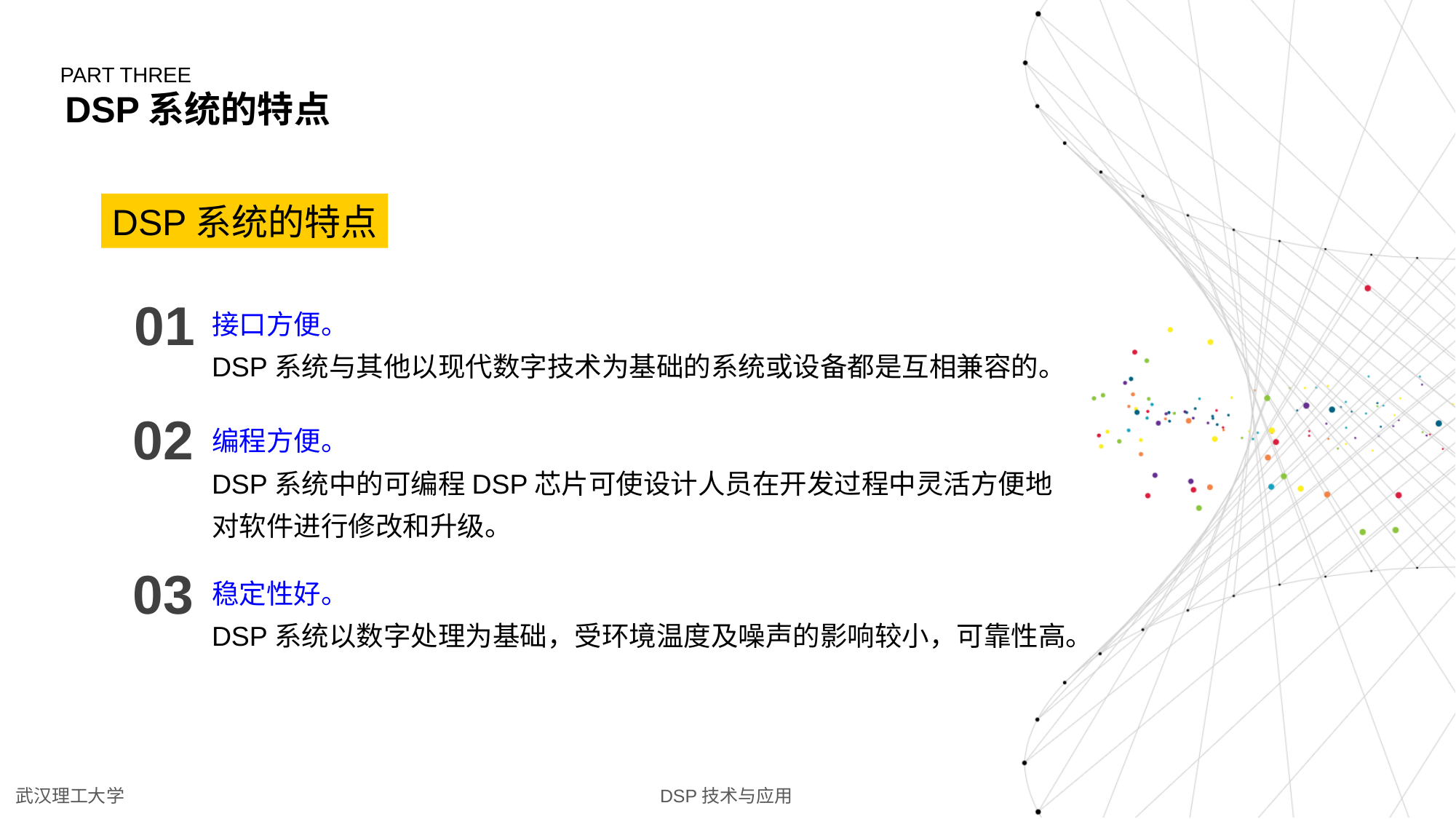

PART THREE
DSP系统的特点
DSP系统的特点
01
接口方便。
DSP系统与其他以现代数字技术为基础的系统或设备都是互相兼容的。
02
编程方便。
DSP系统中的可编程DSP芯片可使设计人员在开发过程中灵活方便地对软件进行修改和升级。
03
稳定性好。
DSP系统以数字处理为基础，受环境温度及噪声的影响较小，可靠性高。
DSP技术与应用
武汉理工大学